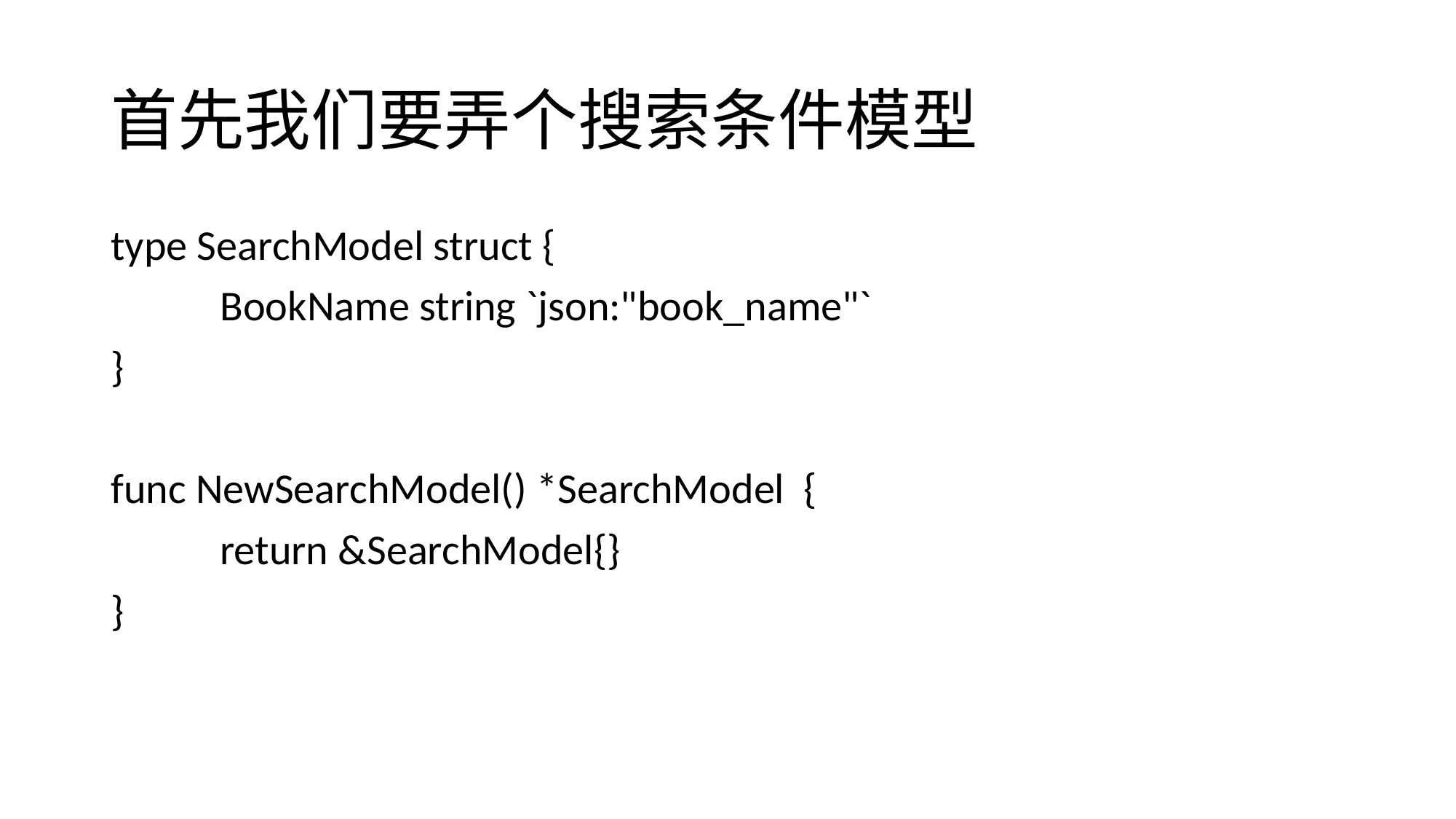

# 首先我们要弄个搜索条件模型
type SearchModel struct {
	BookName string `json:"book_name"`
}

func NewSearchModel() *SearchModel  {
	return &SearchModel{}
}